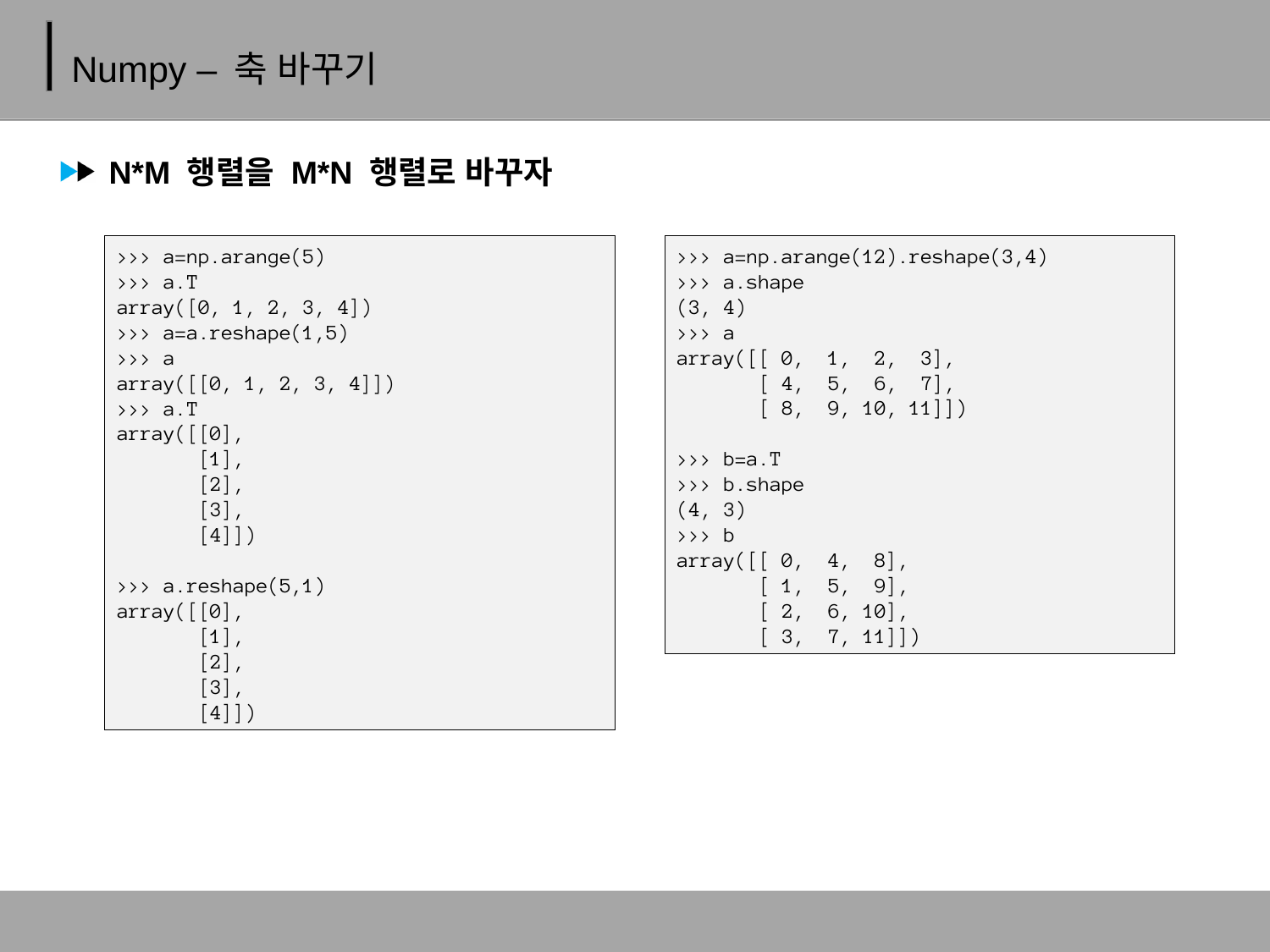

# Numpy – 축 바꾸기
N*M 행렬을 M*N 행렬로 바꾸자
>>> a=np.arange(5)
>>> a.T
array([0, 1, 2, 3, 4])
>>> a=a.reshape(1,5)
>>> a
array([[0, 1, 2, 3, 4]])
>>> a.T
array([[0],
       [1],
       [2],
       [3],
       [4]])

>>> a.reshape(5,1)
array([[0],
       [1],
       [2],
       [3],
       [4]])
>>> a=np.arange(12).reshape(3,4)
>>> a.shape
(3, 4)
>>> a
array([[ 0,  1,  2,  3],
       [ 4,  5,  6,  7],
       [ 8,  9, 10, 11]])

>>> b=a.T
>>> b.shape
(4, 3)
>>> b
array([[ 0,  4,  8],
       [ 1,  5,  9],
       [ 2,  6, 10],
       [ 3,  7, 11]])